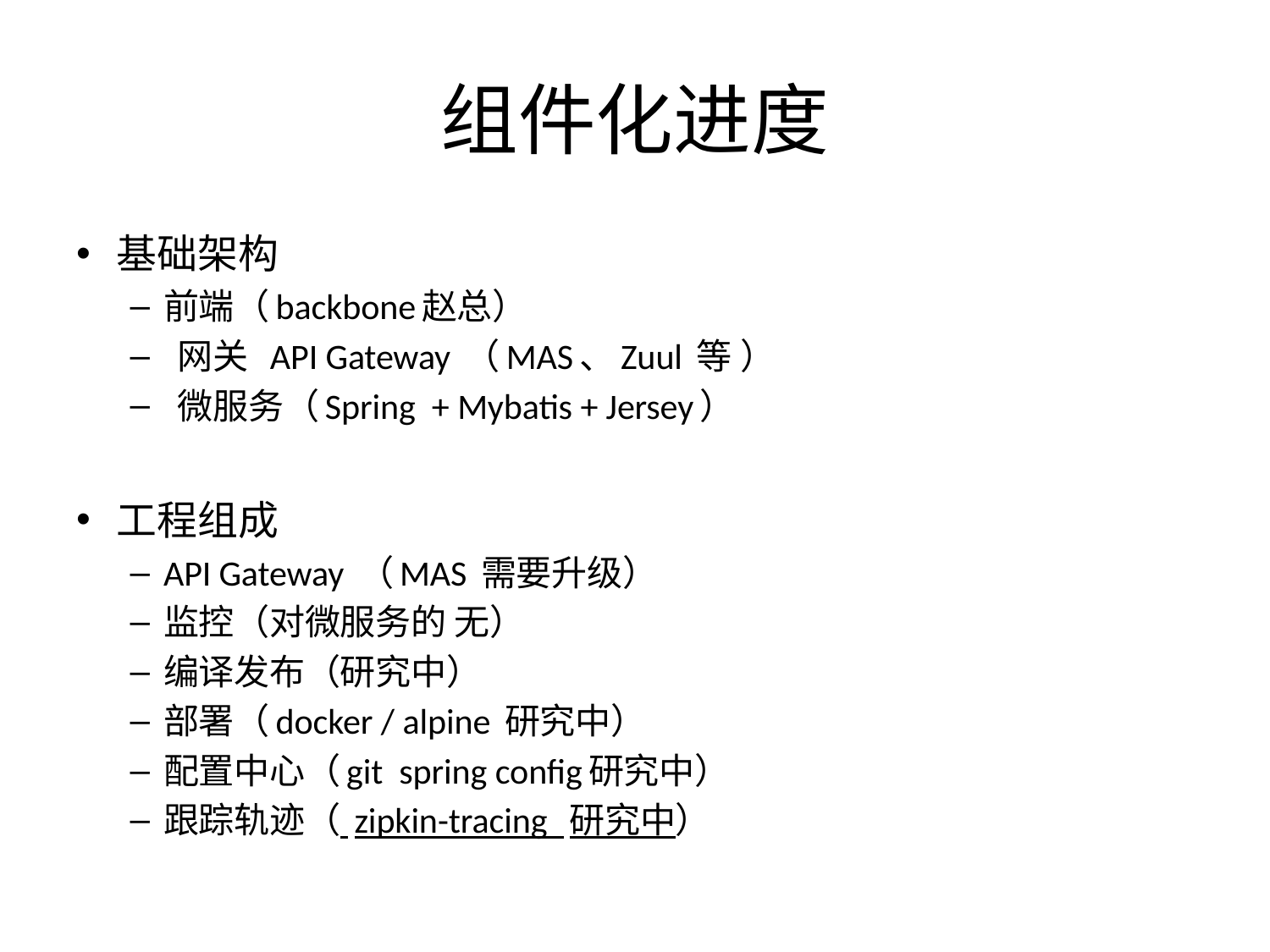

# 组件化进度
基础架构
前端（backbone赵总）
 网关  API Gateway （MAS、Zuul 等 ）
 微服务（Spring  + Mybatis + Jersey）

工程组成
API Gateway （MAS 需要升级）
监控（对微服务的 无）
编译发布（研究中）
部署（docker / alpine 研究中）
配置中心（git  spring config研究中）
跟踪轨迹（ zipkin-tracing  研究中）